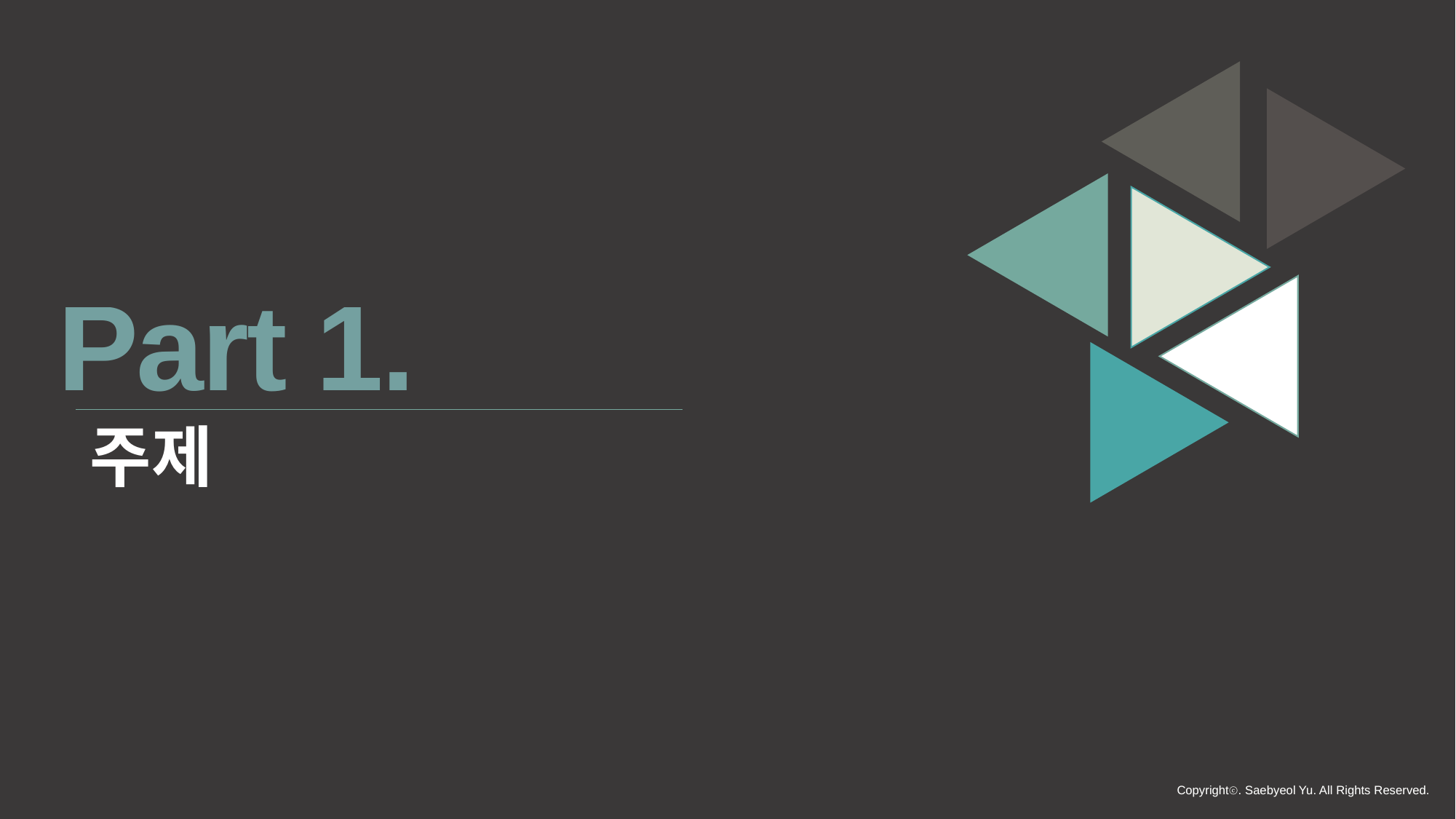

Part 1.

주제
Copyrightⓒ. Saebyeol Yu. All Rights Reserved.